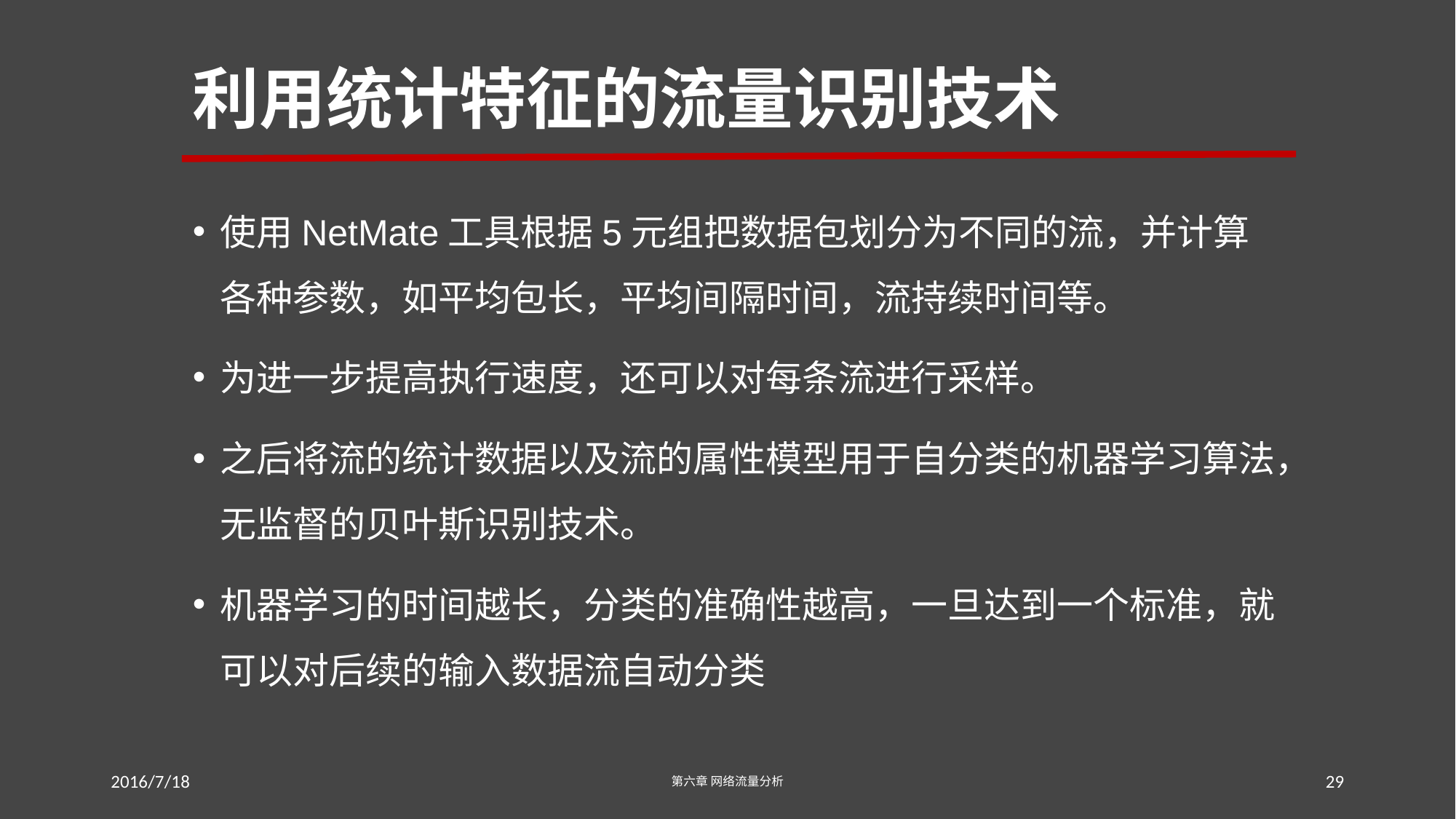

# 利用统计特征的流量识别技术
使用NetMate工具根据5元组把数据包划分为不同的流，并计算各种参数，如平均包长，平均间隔时间，流持续时间等。
为进一步提高执行速度，还可以对每条流进行采样。
之后将流的统计数据以及流的属性模型用于自分类的机器学习算法，无监督的贝叶斯识别技术。
机器学习的时间越长，分类的准确性越高，一旦达到一个标准，就可以对后续的输入数据流自动分类
2016/7/18
第六章 网络流量分析
29